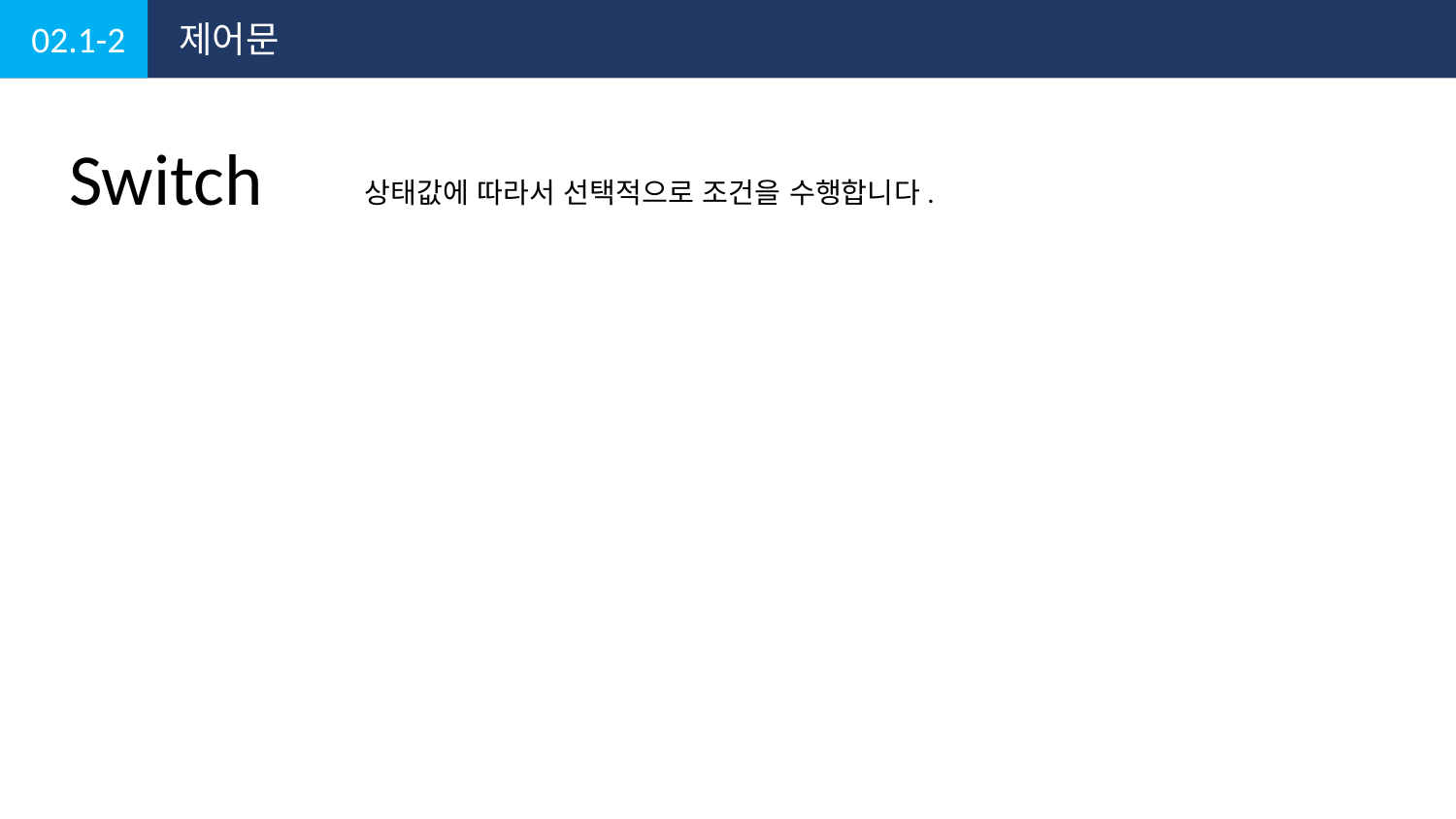

02.1-2
제어문
Switch
상태값에 따라서 선택적으로 조건을 수행합니다.